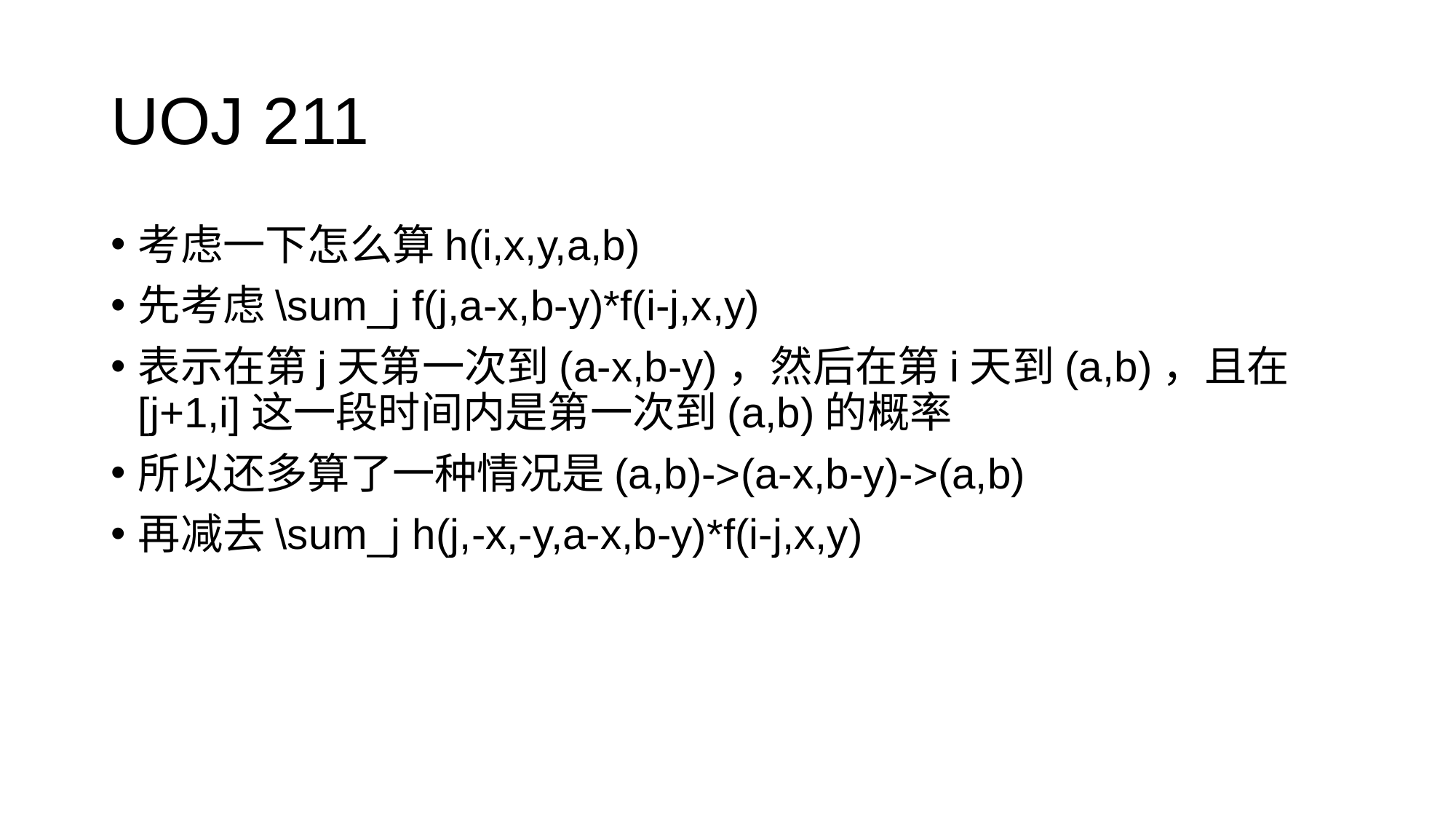

# UOJ 211
考虑一下怎么算h(i,x,y,a,b)
先考虑\sum_j f(j,a-x,b-y)*f(i-j,x,y)
表示在第j天第一次到(a-x,b-y)，然后在第i天到(a,b)，且在[j+1,i]这一段时间内是第一次到(a,b)的概率
所以还多算了一种情况是(a,b)->(a-x,b-y)->(a,b)
再减去\sum_j h(j,-x,-y,a-x,b-y)*f(i-j,x,y)